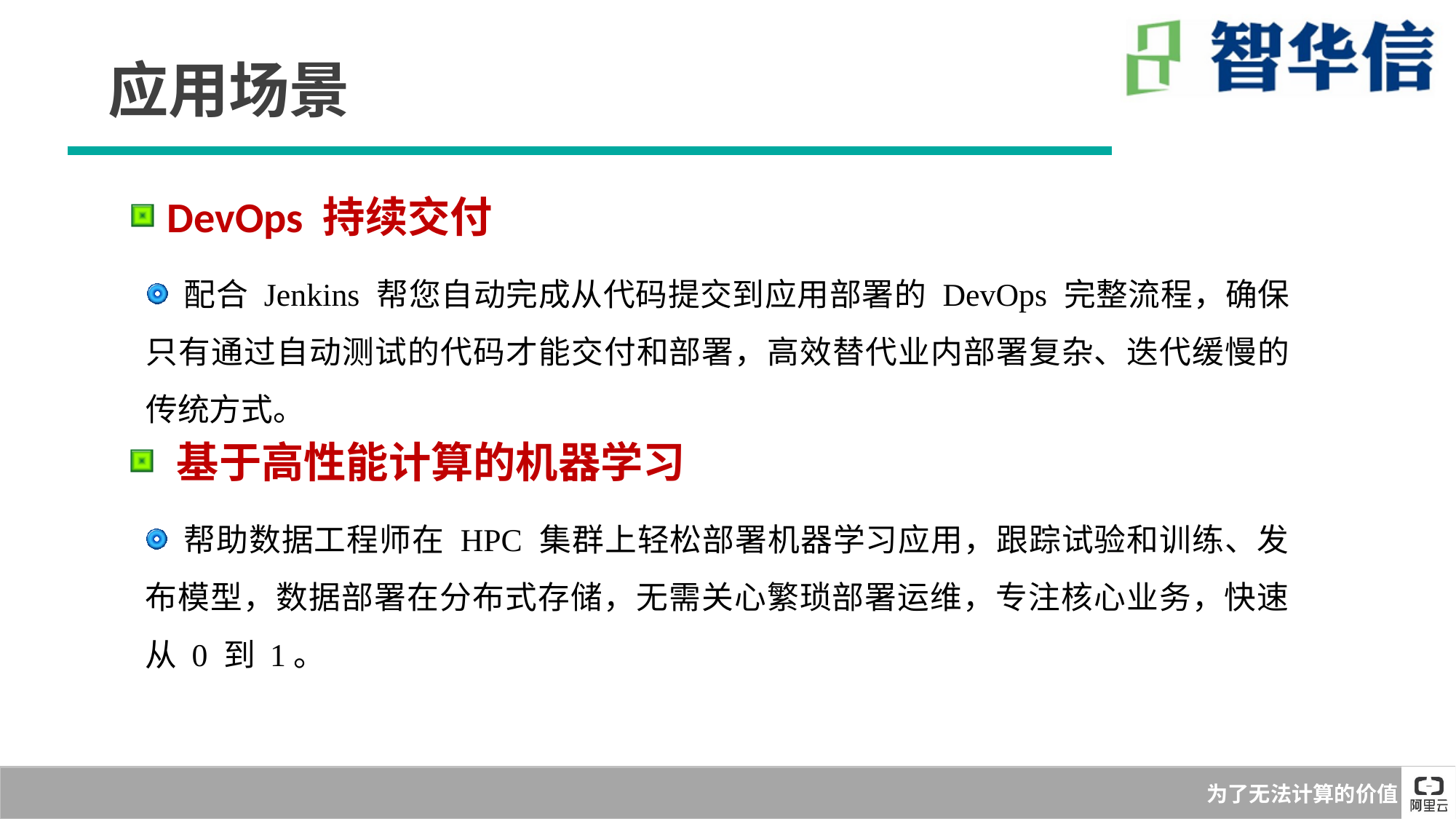

应用场景
 DevOps 持续交付
 配合 Jenkins 帮您自动完成从代码提交到应用部署的 DevOps 完整流程，确保只有通过自动测试的代码才能交付和部署，高效替代业内部署复杂、迭代缓慢的传统方式。
 基于高性能计算的机器学习
 帮助数据工程师在 HPC 集群上轻松部署机器学习应用，跟踪试验和训练、发布模型，数据部署在分布式存储，无需关心繁琐部署运维，专注核心业务，快速从 0 到 1。